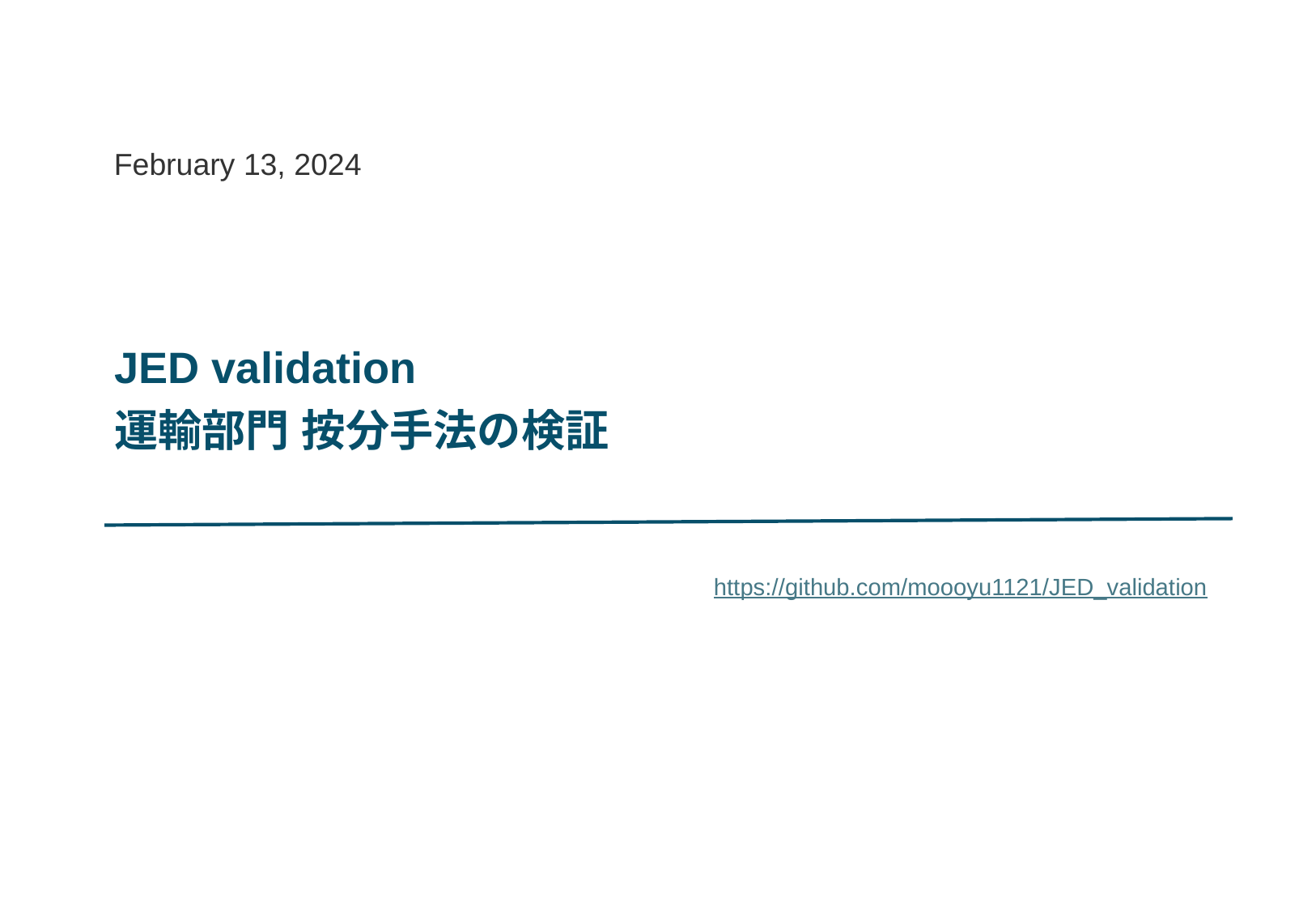

February 13, 2024
JED validation
運輸部門 按分手法の検証
https://github.com/moooyu1121/JED_validation